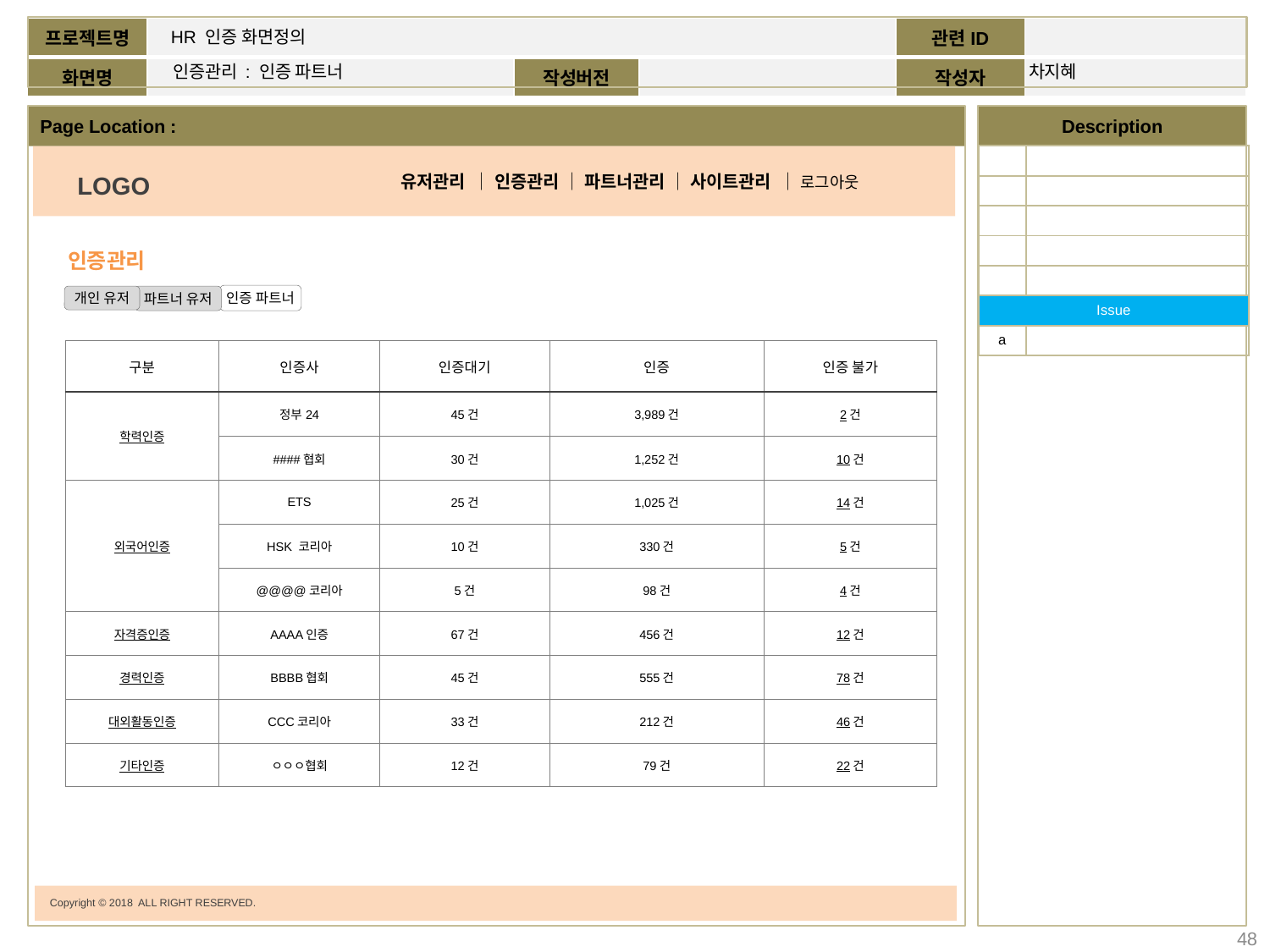

HR 인증 화면정의
인증관리 : 인증 파트너
차지혜
|  |  |
| --- | --- |
|  |  |
|  |  |
|  |  |
|  |  |
| Issue |  |
| a |  |

LOGO
유저관리  │ 인증관리 │ 파트너관리 │ 사이트관리  │ 로그아웃
인증관리
인증 파트너
개인 유저
파트너 유저
| 구분 | 인증사 | 인증대기 | 인증 | 인증 불가 |
| --- | --- | --- | --- | --- |
| 학력인증 | 정부24 | 45건 | 3,989건 | 2건 |
|  | ####협회 | 30건 | 1,252건 | 10건 |
| 외국어인증 | ETS | 25건 | 1,025건 | 14건 |
|  | HSK 코리아 | 10건 | 330건 | 5건 |
|  | @@@@코리아 | 5건 | 98건 | 4건 |
| 자격증인증 | AAAA인증 | 67건 | 456건 | 12건 |
| 경력인증 | BBBB협회 | 45건 | 555건 | 78건 |
| 대외활동인증 | CCC코리아 | 33건 | 212건 | 46건 |
| 기타인증 | ㅇㅇㅇ협회 | 12건 | 79건 | 22건 |

Copyright © 2018  ALL RIGHT RESERVED.
48